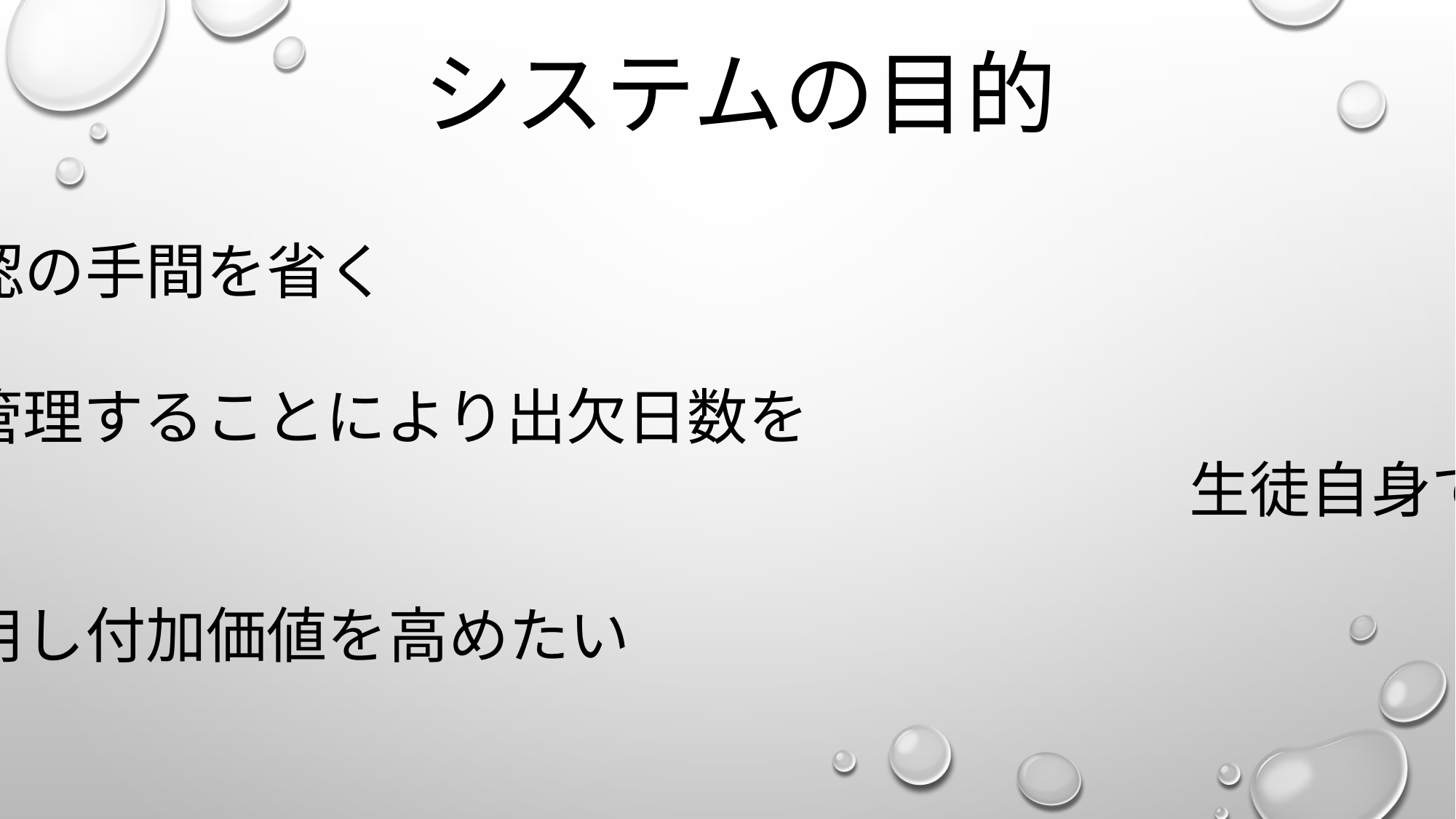

システムの目的

朝の出欠確認の手間を省く

システムで管理することにより出欠日数を
														生徒自身で管理できる

学生証を利用し付加価値を高めたい